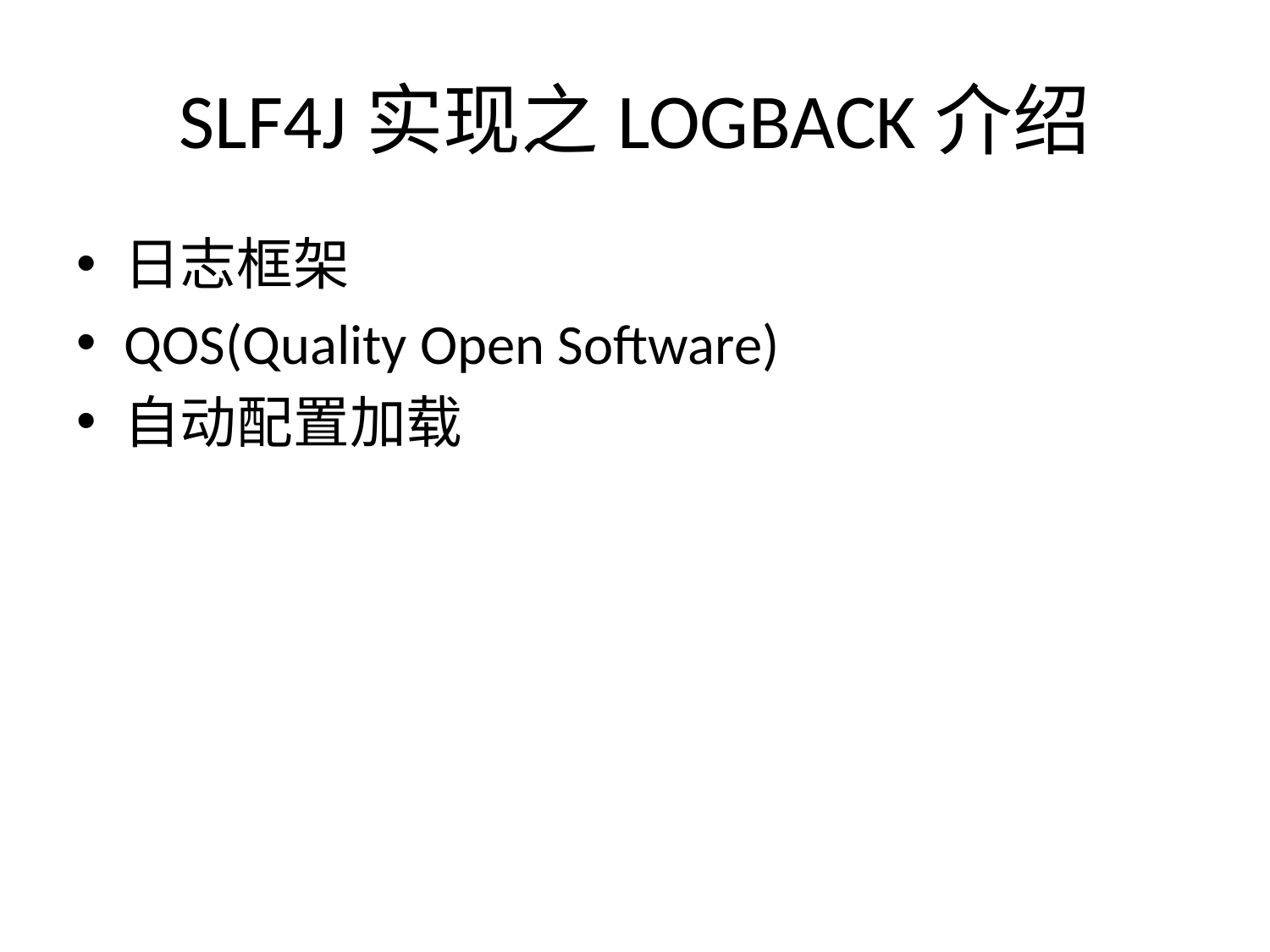

# SLF4J实现之LOGBACK介绍
日志框架
QOS(Quality Open Software)
自动配置加载